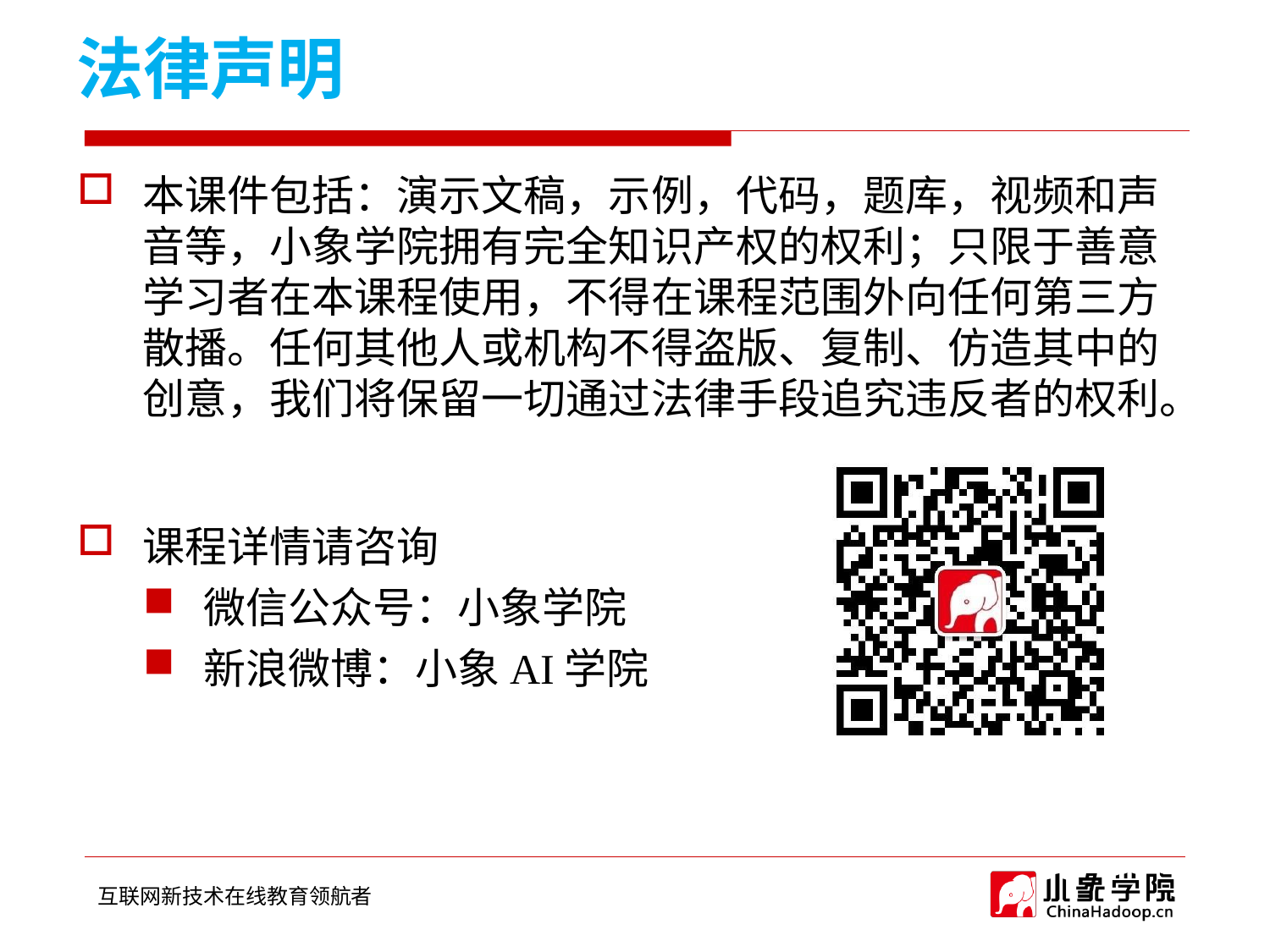

# 法律声明

本课件包括：演示文稿，示例，代码，题库，视频和声 音等，小象学院拥有完全知识产权的权利；只限于善意 学习者在本课程使用，不得在课程范围外向任何第三方 散播。任何其他人或机构不得盗版、复制、仿造其中的 创意，我们将保留一切通过法律手段追究违反者的权利。

课程详情请咨询
微信公众号：小象学院
新浪微博：小象AI学院

互联网新技术在线教育领航者